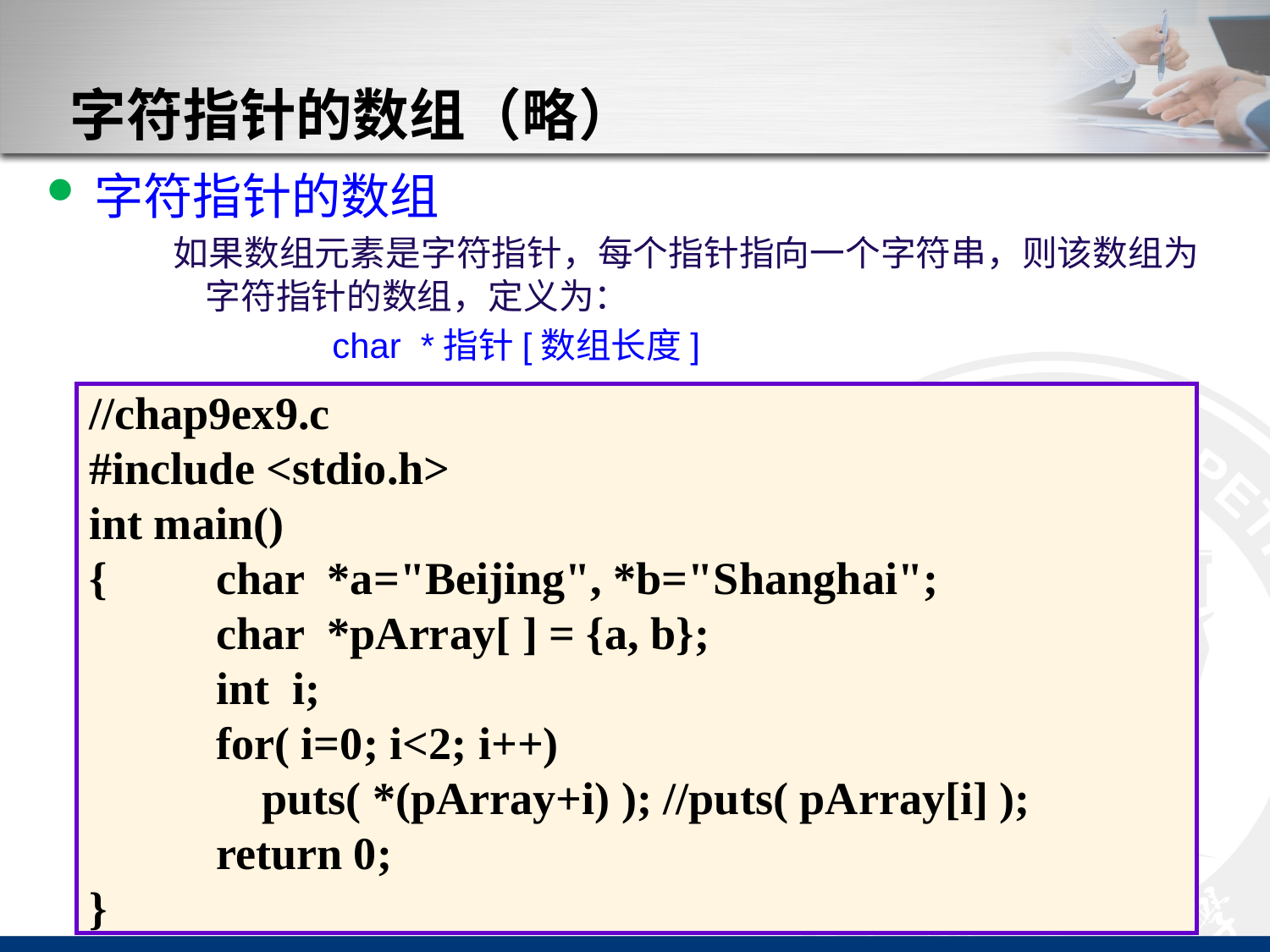

# 字符指针的数组（略）
字符指针的数组
如果数组元素是字符指针，每个指针指向一个字符串，则该数组为字符指针的数组，定义为：
		char  *指针[数组长度]
//chap9ex9.c
#include <stdio.h>
int main()
{	char  *a="Beijing", *b="Shanghai";
	char  *pArray[ ] = {a, b};
	int  i;
	for( i=0; i<2; i++)
	    puts( *(pArray+i) ); //puts( pArray[i] );
	return 0;
}
40